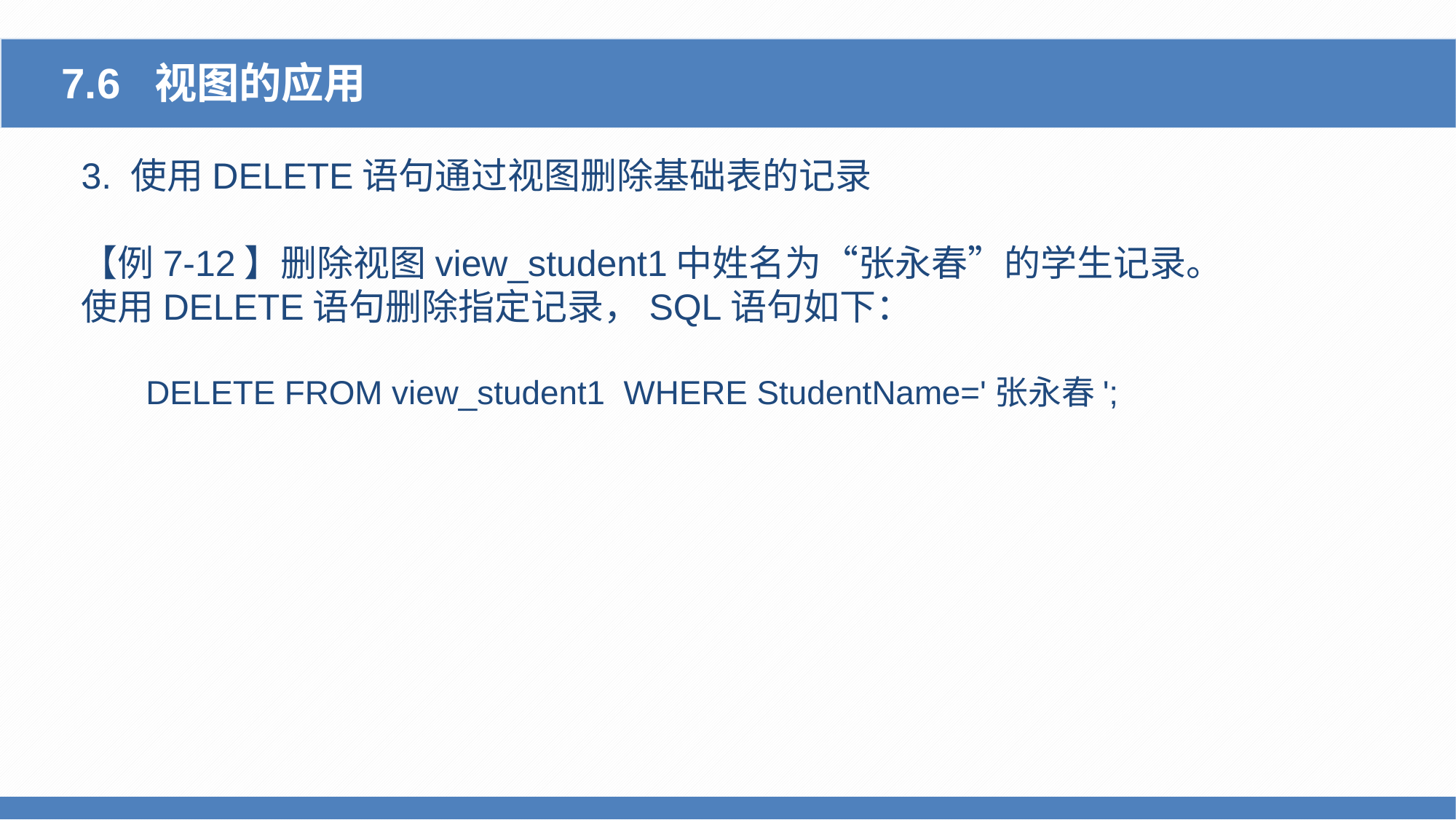

7.6  视图的应用
3. 使用DELETE语句通过视图删除基础表的记录

【例7-12】删除视图view_student1中姓名为“张永春”的学生记录。
使用DELETE语句删除指定记录，SQL语句如下：

DELETE FROM view_student1  WHERE StudentName='张永春';